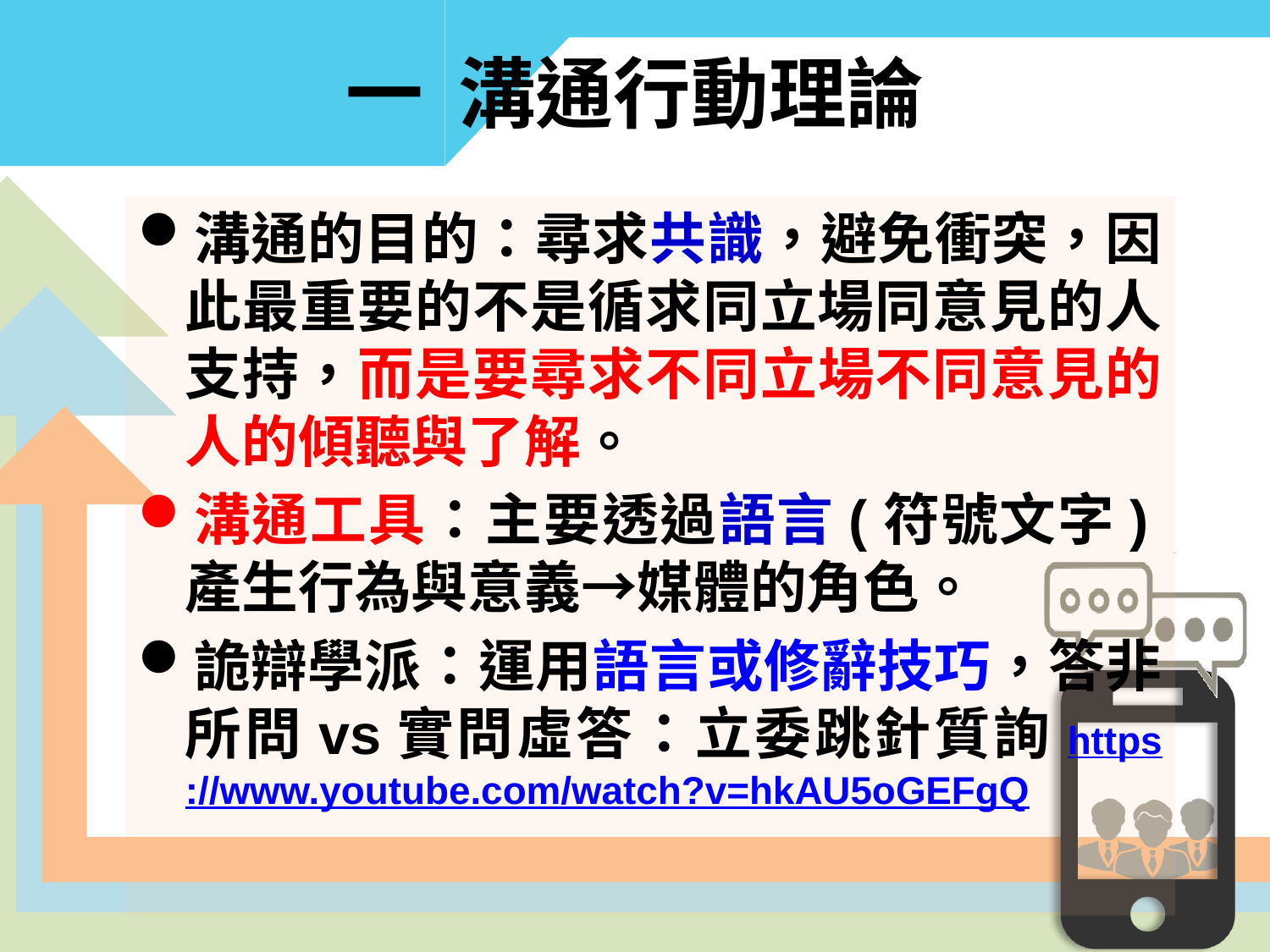

# 一  溝通行動理論
溝通的目的：尋求共識，避免衝突，因此最重要的不是循求同立場同意見的人支持，而是要尋求不同立場不同意見的人的傾聽與了解。
溝通工具：主要透過語言(符號文字)產生行為與意義→媒體的角色。
詭辯學派：運用語言或修辭技巧，答非所問vs實問虛答：立委跳針質詢https://www.youtube.com/watch?v=hkAU5oGEFgQ